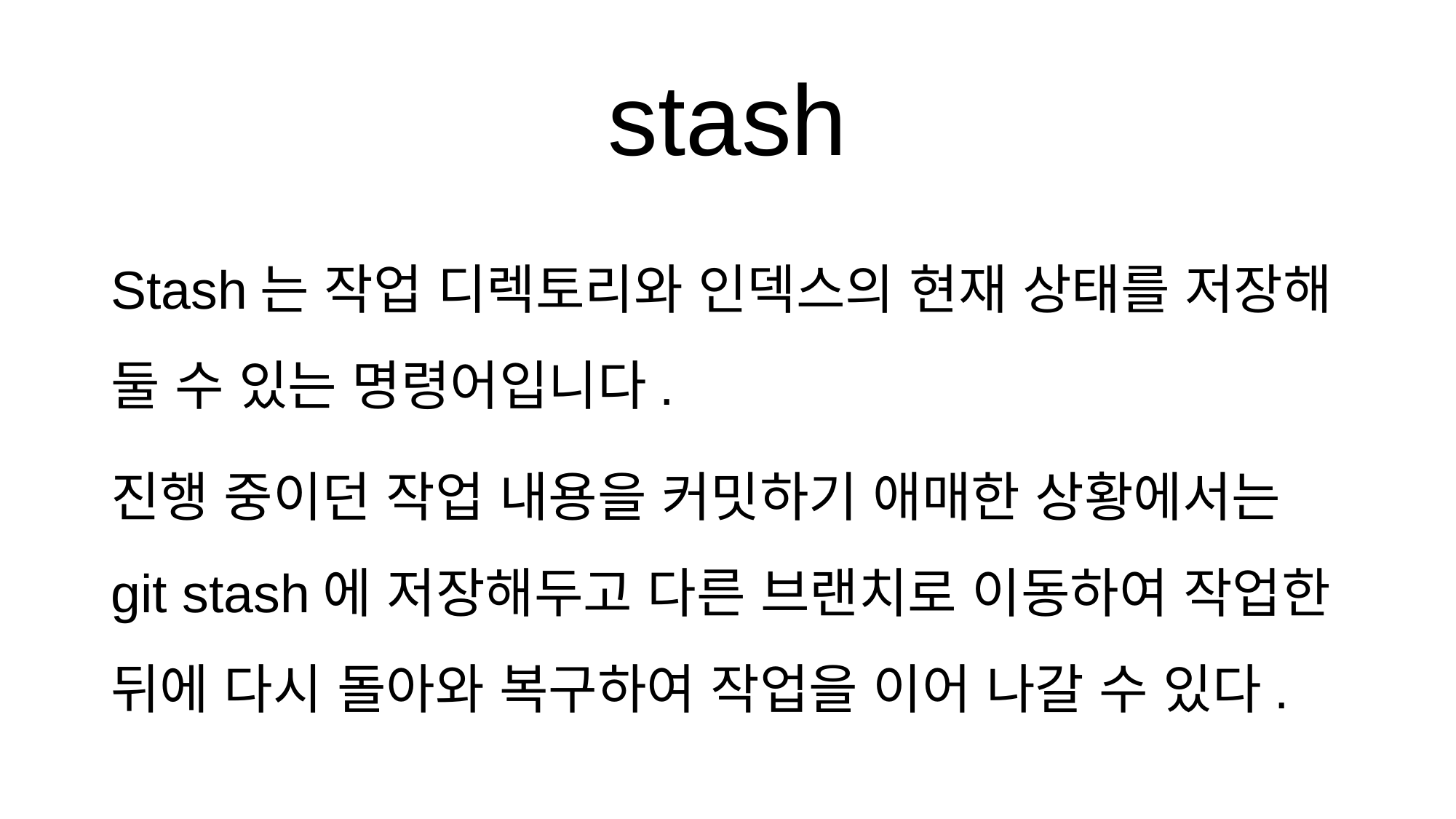

# stash
Stash는 작업 디렉토리와 인덱스의 현재 상태를 저장해 둘 수 있는 명령어입니다.
진행 중이던 작업 내용을 커밋하기 애매한 상황에서는 git stash에 저장해두고 다른 브랜치로 이동하여 작업한 뒤에 다시 돌아와 복구하여 작업을 이어 나갈 수 있다.